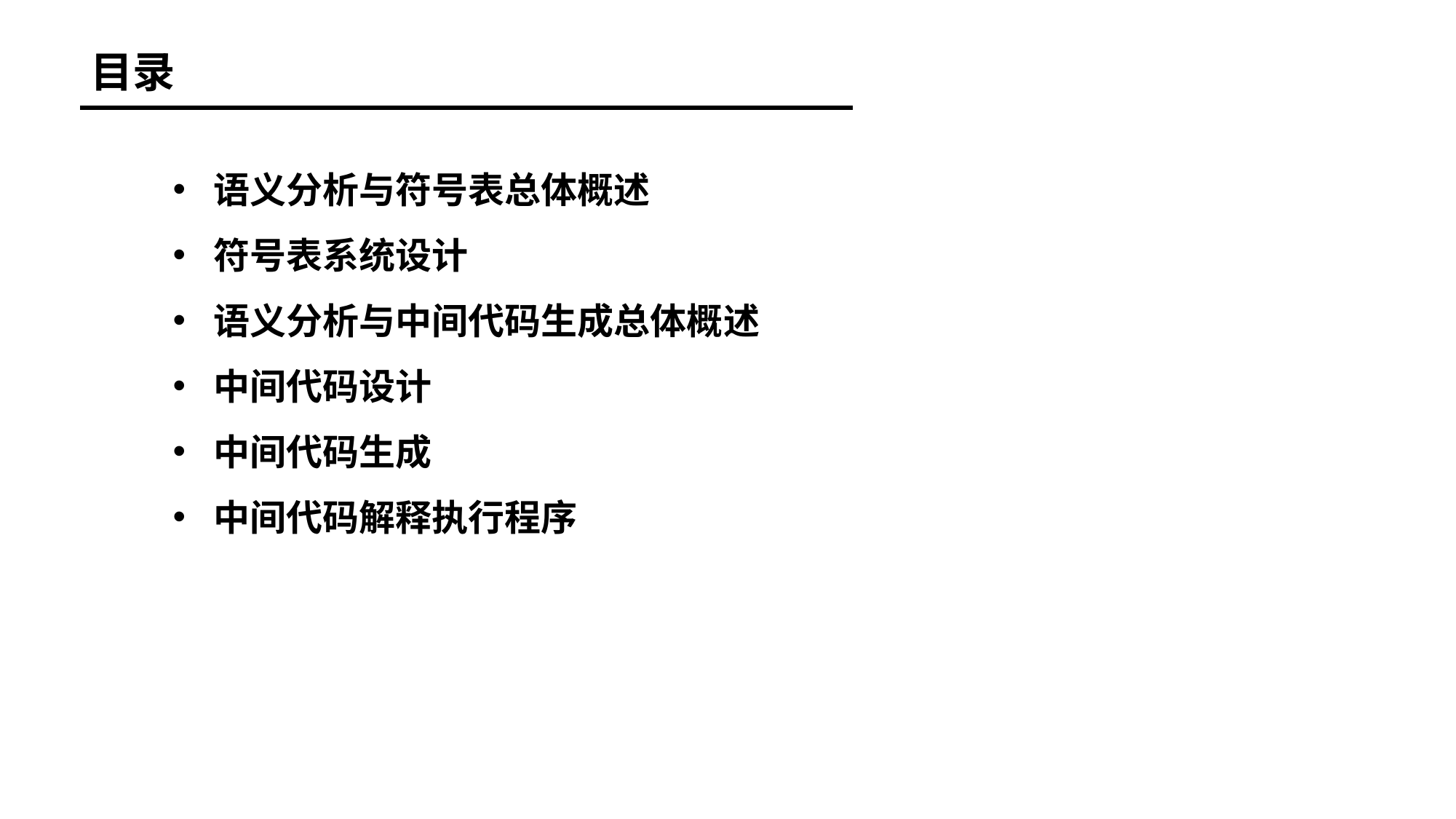

目录
语义分析与符号表总体概述
符号表系统设计
语义分析与中间代码生成总体概述
中间代码设计
中间代码生成
中间代码解释执行程序